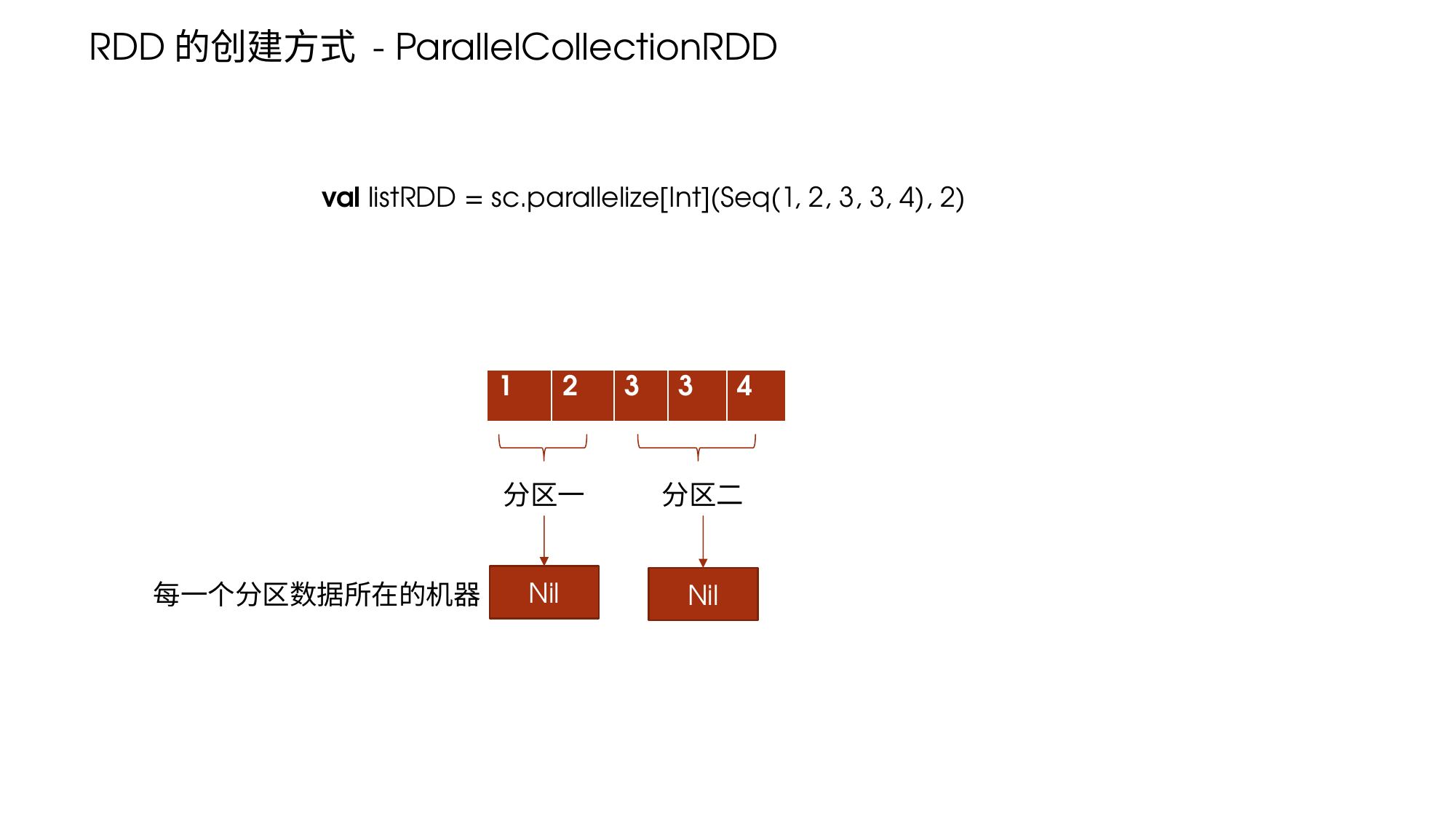

RDD的创建方式 - ParallelCollectionRDD
val listRDD = sc.parallelize[Int](Seq(1, 2, 3, 3, 4), 2)
| 1 | 2 | 3 | 3 | 4 |
| --- | --- | --- | --- | --- |

分区二
分区一
Nil
Nil
每一个分区数据所在的机器